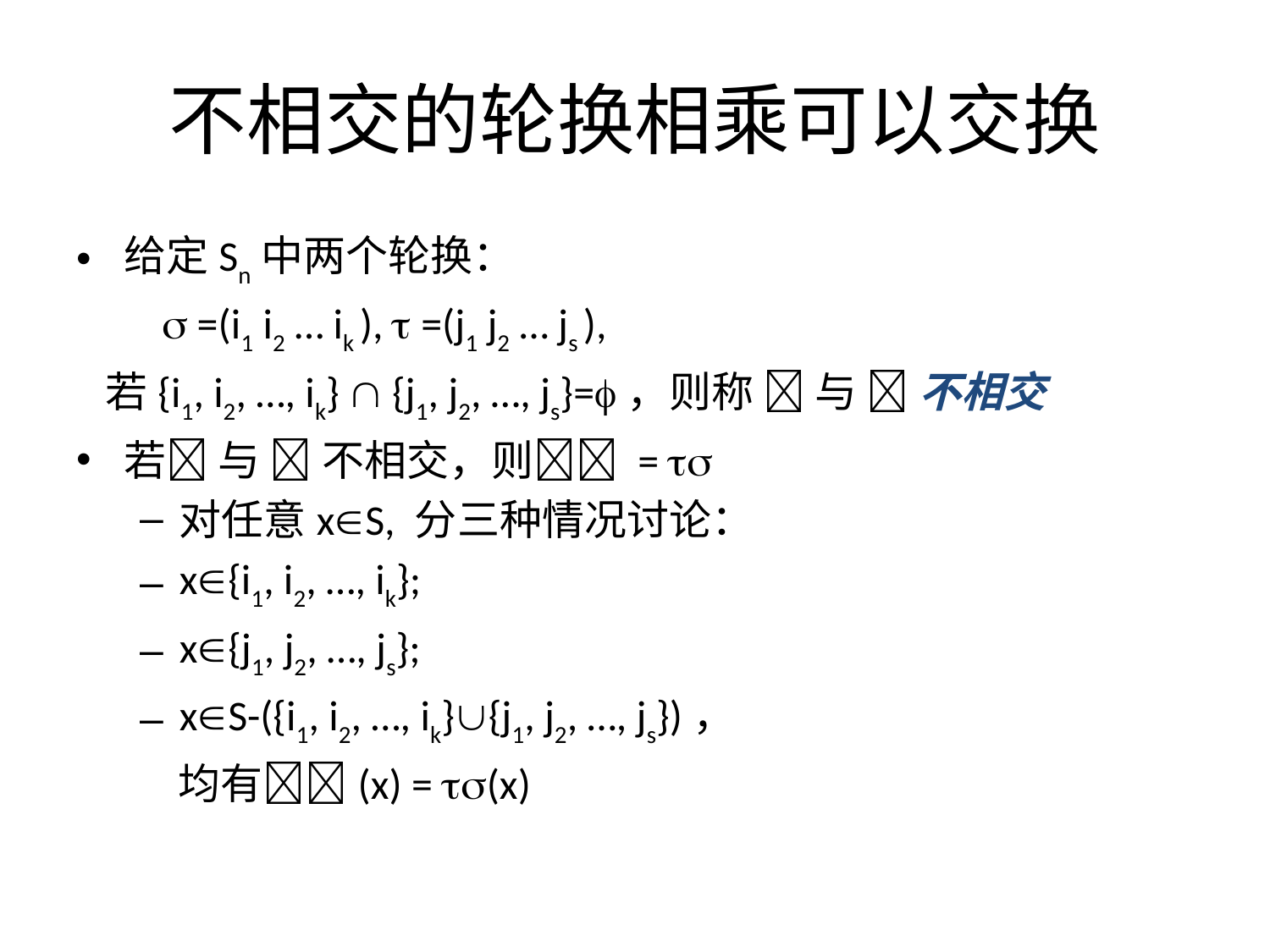

# 不相交的轮换相乘可以交换
给定Sn中两个轮换：
         σ =(i1 i2 … ik ), τ =(j1 j2 … js ),
  若{i1, i2, …, ik} ∩ {j1, j2, …, js}=φ，则称 σ 与 τ 不相交
若σ 与 τ 不相交，则στ = τσ
对任意x∈S, 分三种情况讨论：
x∈{i1, i2, …, ik};
x∈{j1, j2, …, js};
x∈S-({i1, i2, …, ik}∪{j1, j2, …, js})，
   均有στ(x) = τσ(x)